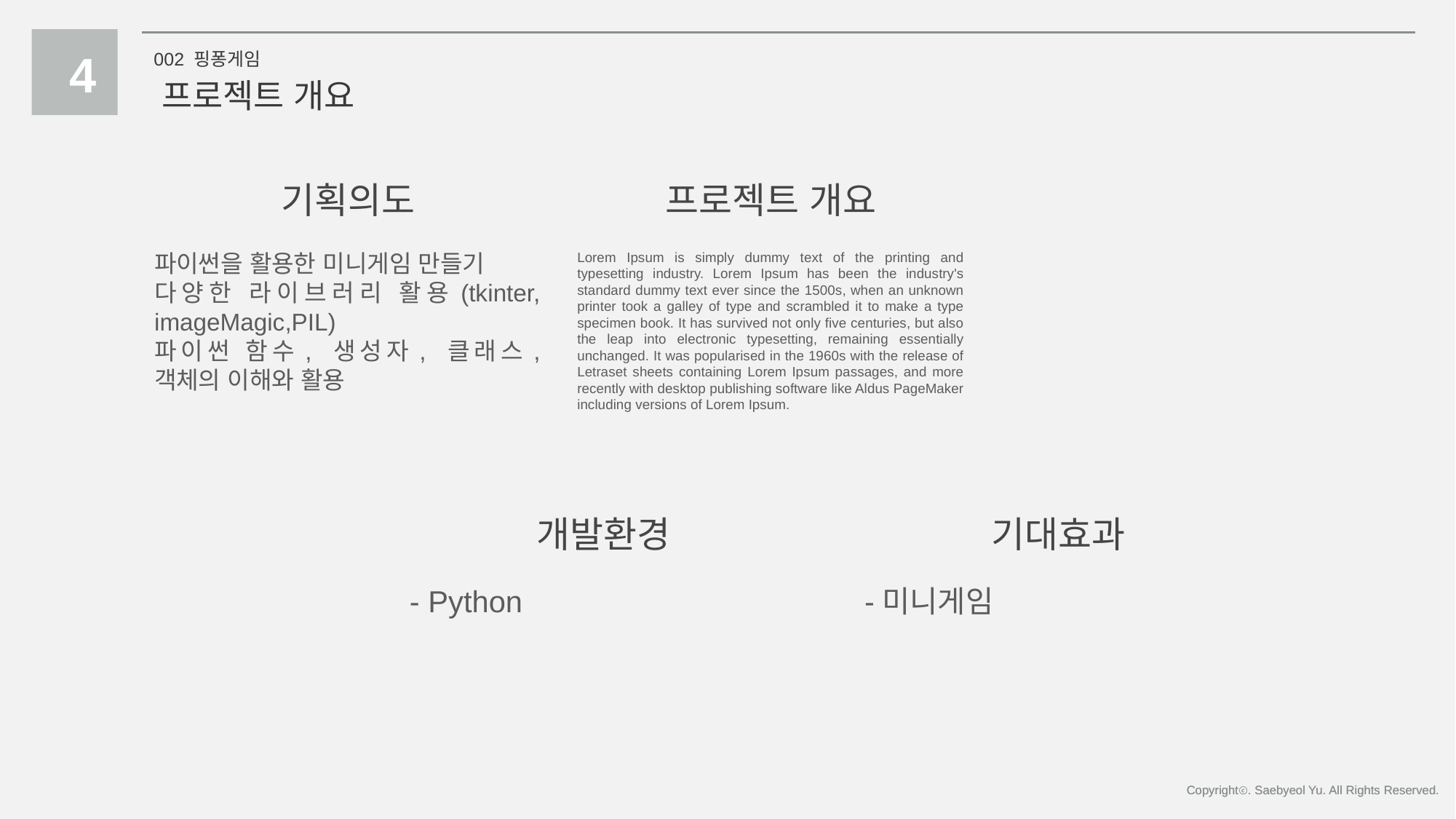

4
002 핑퐁게임
프로젝트 개요
기획의도
프로젝트 개요
파이썬을 활용한 미니게임 만들기
다양한 라이브러리 활용(tkinter, imageMagic,PIL)
파이썬 함수, 생성자, 클래스, 객체의 이해와 활용

Lorem Ipsum is simply dummy text of the printing and typesetting industry. Lorem Ipsum has been the industry's standard dummy text ever since the 1500s, when an unknown printer took a galley of type and scrambled it to make a type specimen book. It has survived not only five centuries, but also the leap into electronic typesetting, remaining essentially unchanged. It was popularised in the 1960s with the release of Letraset sheets containing Lorem Ipsum passages, and more recently with desktop publishing software like Aldus PageMaker including versions of Lorem Ipsum.
개발환경
기대효과
- Python

-미니게임
Copyrightⓒ. Saebyeol Yu. All Rights Reserved.